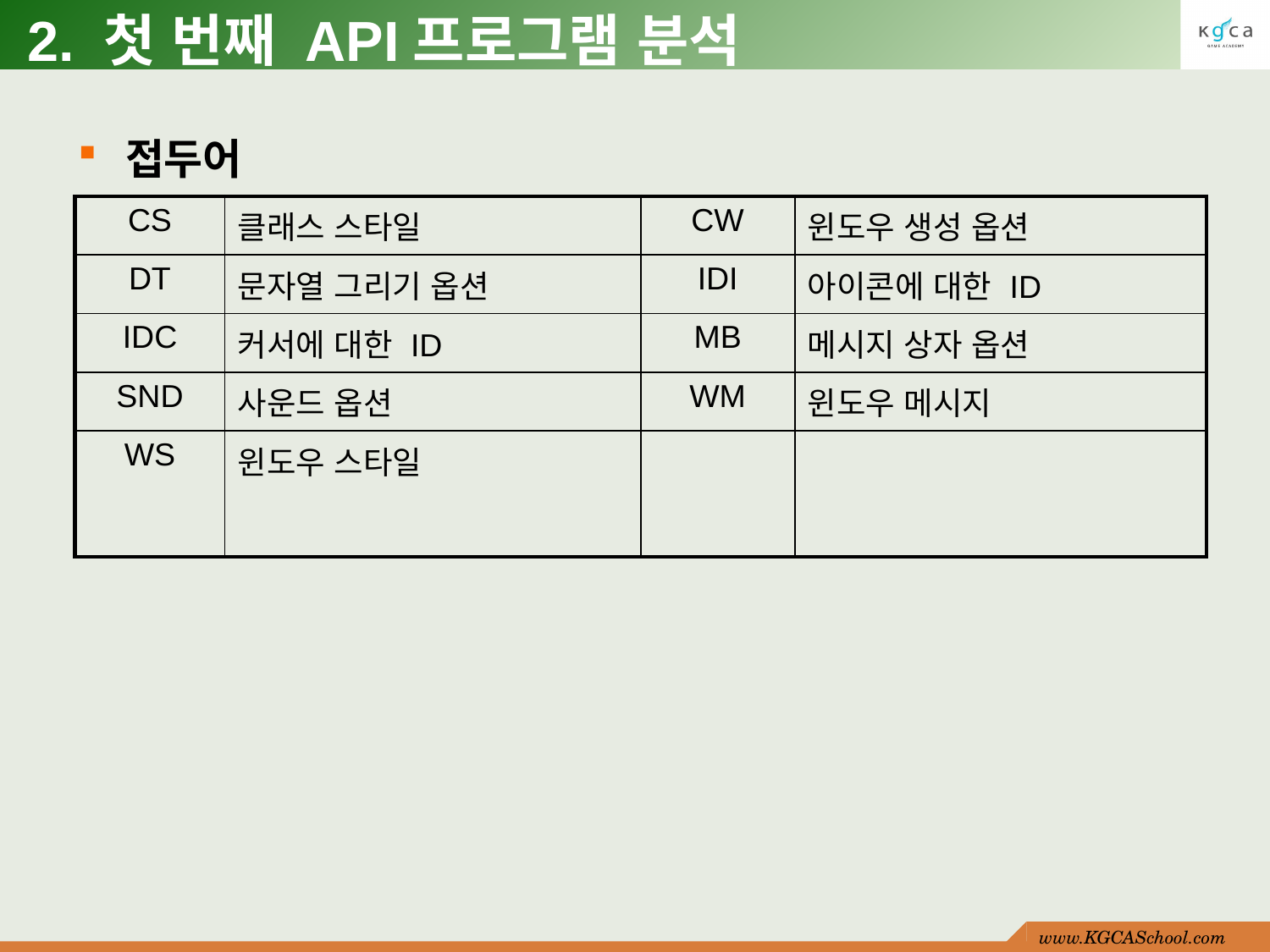

# 2. 첫 번째 API프로그램 분석
접두어
| CS | 클래스 스타일 | CW | 윈도우 생성 옵션 |
| --- | --- | --- | --- |
| DT | 문자열 그리기 옵션 | IDI | 아이콘에 대한 ID |
| IDC | 커서에 대한 ID | MB | 메시지 상자 옵션 |
| SND | 사운드 옵션 | WM | 윈도우 메시지 |
| WS | 윈도우 스타일 |  |  |